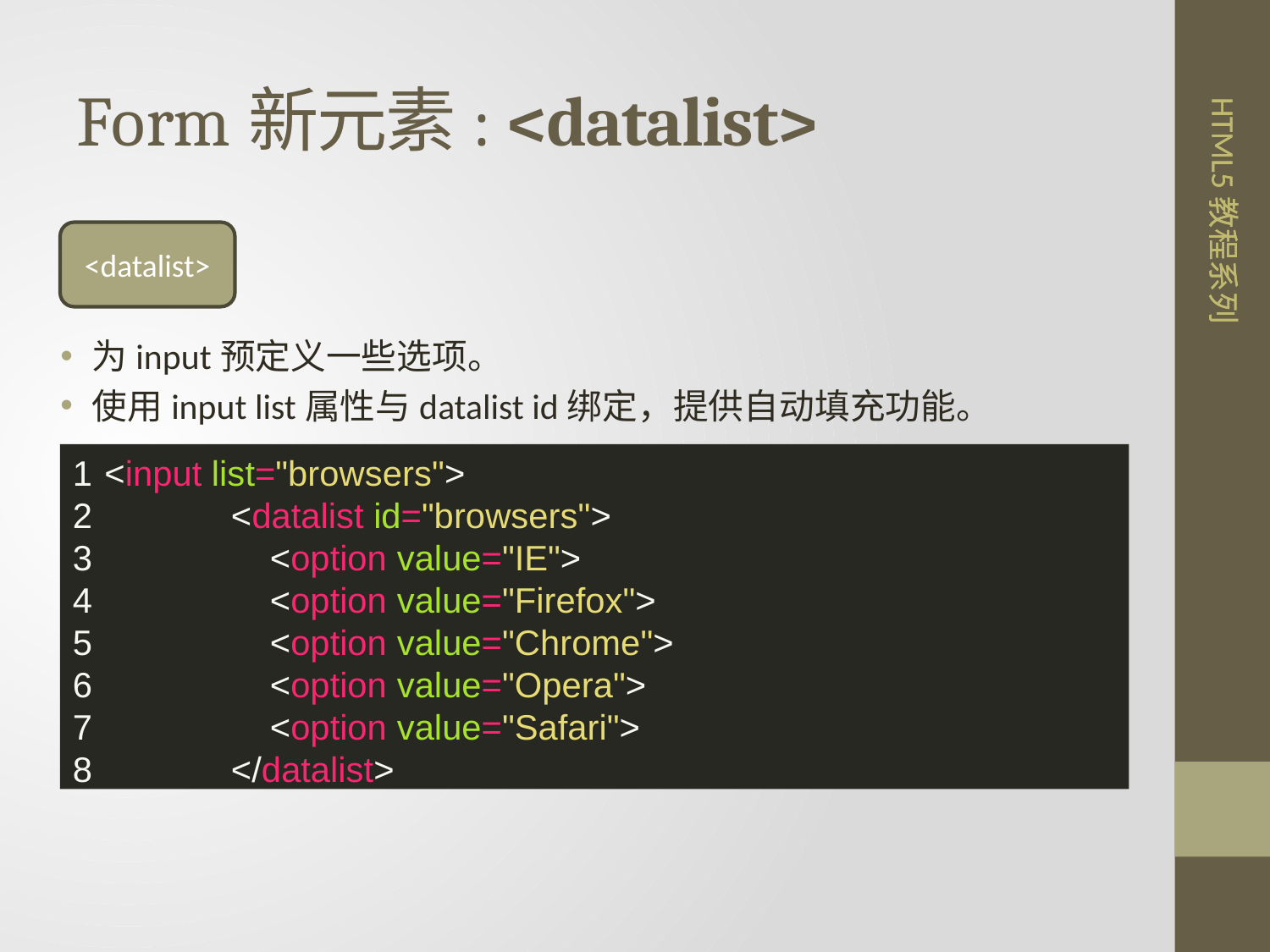

# Form新元素: <datalist>
<datalist>
为input预定义一些选项。
使用input list属性与datalist id绑定，提供自动填充功能。
<input list="browsers">
             <datalist id="browsers">
                 <option value="IE">
                 <option value="Firefox">
                 <option value="Chrome">
                 <option value="Opera">
                 <option value="Safari">
             </datalist>